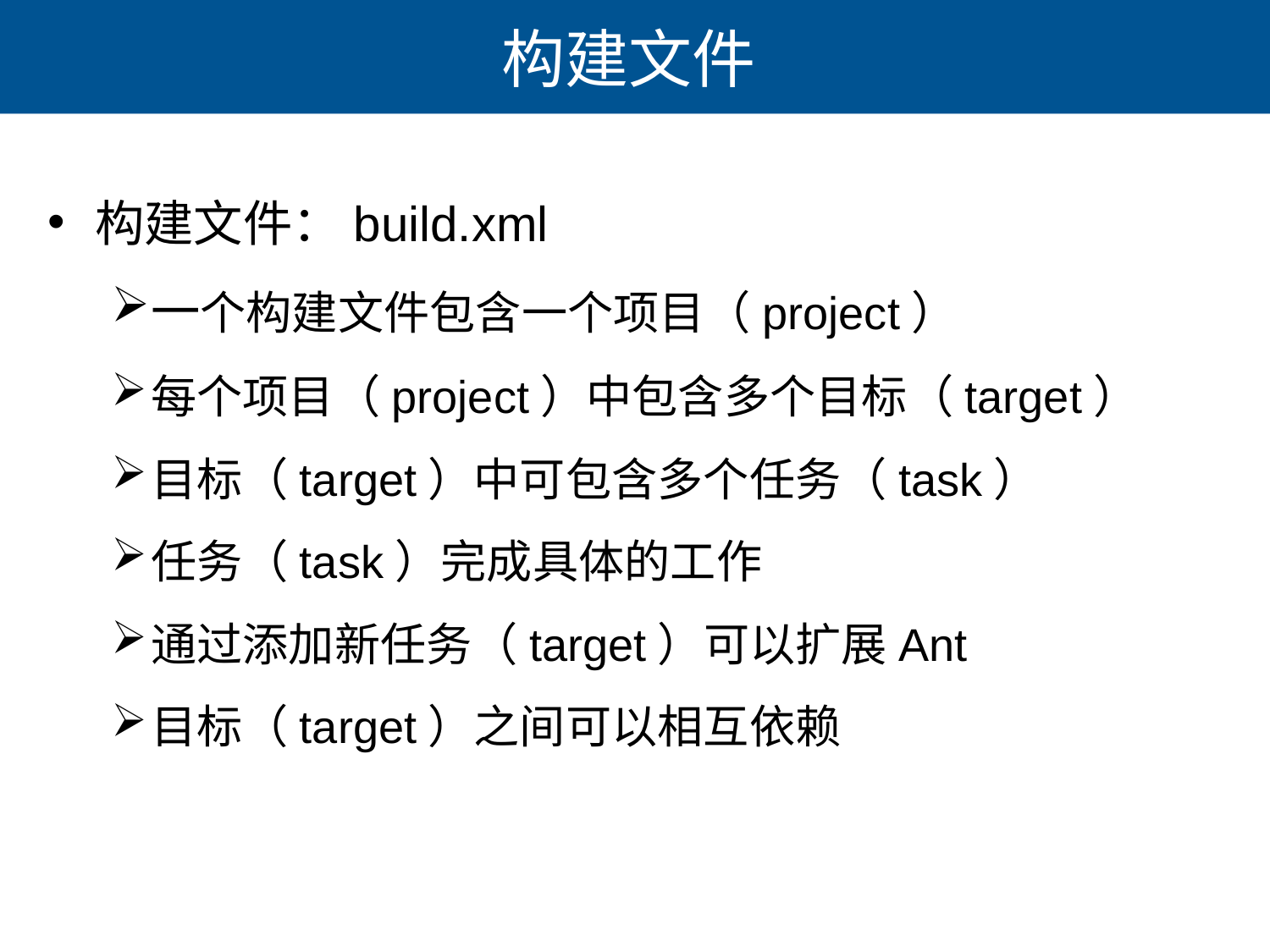

# 构建文件
构建文件：build.xml
一个构建文件包含一个项目（project）
每个项目（project）中包含多个目标（target）
目标（target）中可包含多个任务（task）
任务（task）完成具体的工作
通过添加新任务（target）可以扩展Ant
目标（target）之间可以相互依赖